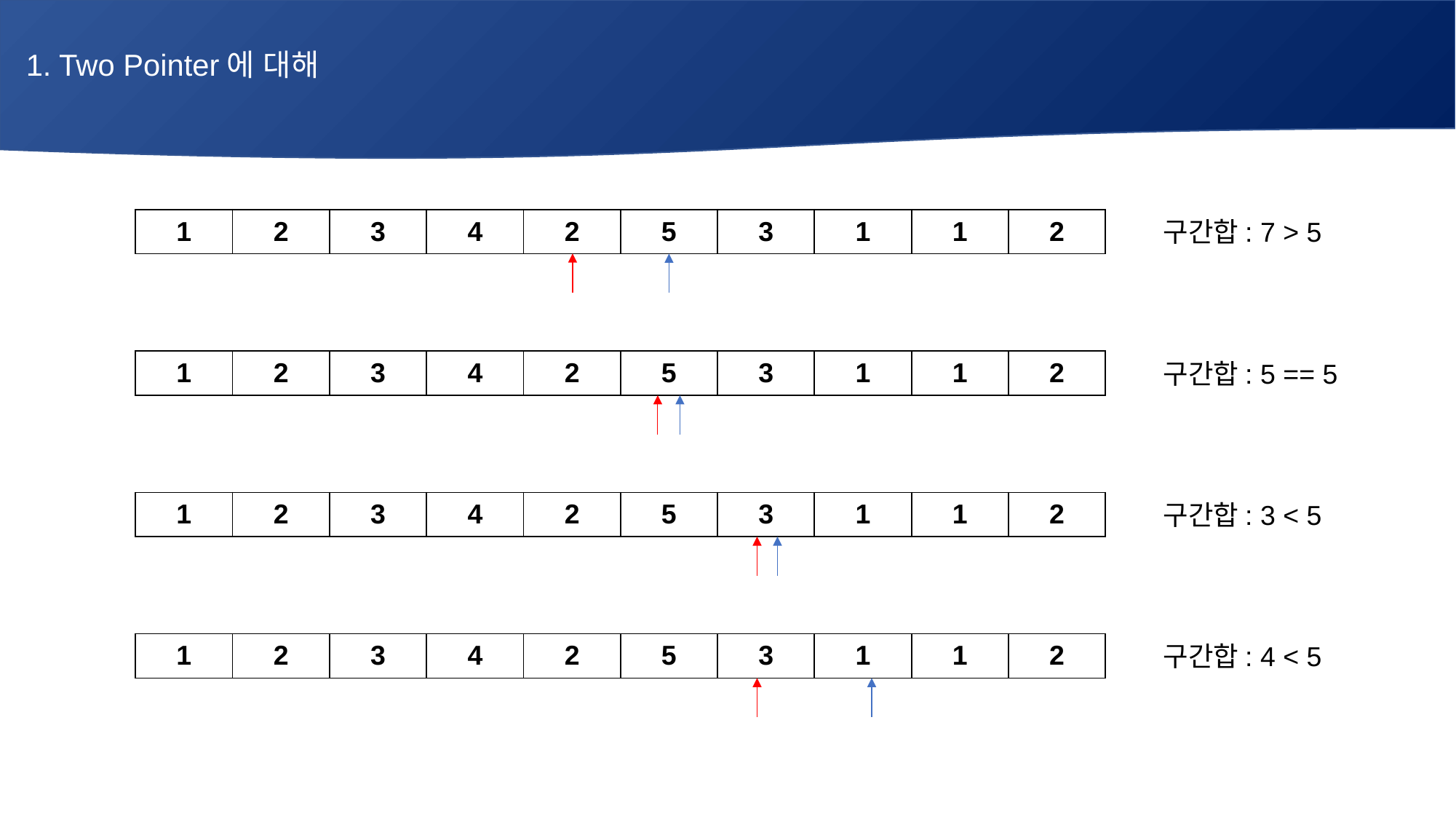

1. Two Pointer에 대해
# 매주 1 과제 LV2
| 1 | 2 | 3 | 4 | 2 | 5 | 3 | 1 | 1 | 2 |
| --- | --- | --- | --- | --- | --- | --- | --- | --- | --- |
구간합: 7 > 5
| 1 | 2 | 3 | 4 | 2 | 5 | 3 | 1 | 1 | 2 |
| --- | --- | --- | --- | --- | --- | --- | --- | --- | --- |
구간합: 5 == 5
| 1 | 2 | 3 | 4 | 2 | 5 | 3 | 1 | 1 | 2 |
| --- | --- | --- | --- | --- | --- | --- | --- | --- | --- |
구간합: 3 < 5
| 1 | 2 | 3 | 4 | 2 | 5 | 3 | 1 | 1 | 2 |
| --- | --- | --- | --- | --- | --- | --- | --- | --- | --- |
구간합: 4 < 5